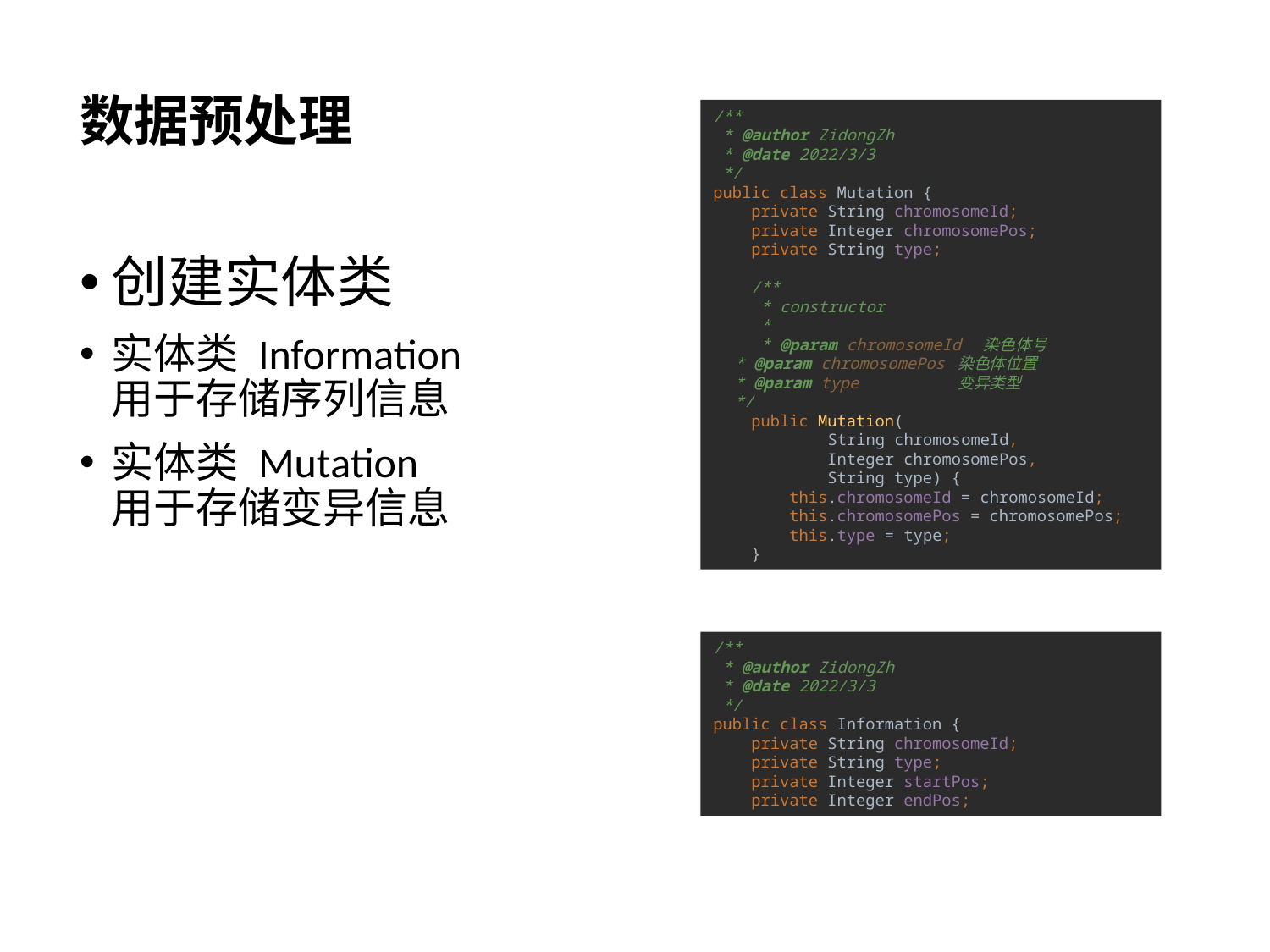

# 数据预处理
/**
 * @author ZidongZh
 * @date 2022/3/3
 */
public class Mutation {
    private String chromosomeId;
    private Integer chromosomePos;
    private String type;
    /**
     * constructor
     *
     * @param chromosomeId  染色体号
     * @param chromosomePos 染色体位置
     * @param type          变异类型
     */
    public Mutation(
            String chromosomeId,
            Integer chromosomePos,
            String type) {
        this.chromosomeId = chromosomeId;
        this.chromosomePos = chromosomePos;
        this.type = type;
    }
创建实体类
实体类 Information 用于存储序列信息
实体类 Mutation 用于存储变异信息
/**
 * @author ZidongZh
 * @date 2022/3/3
 */
public class Information {
    private String chromosomeId;
    private String type;
    private Integer startPos;
    private Integer endPos;